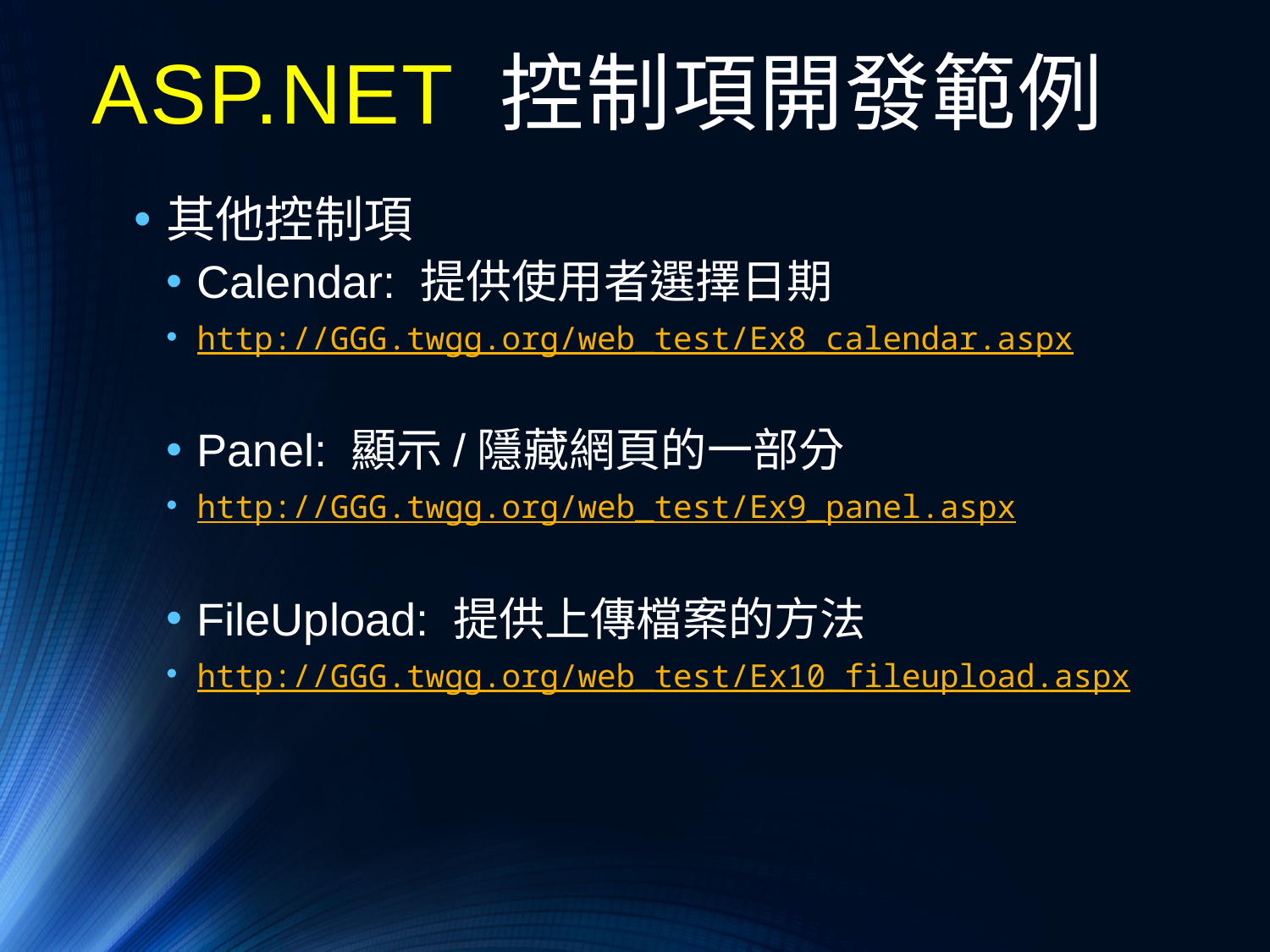

# ASP.NET 控制項開發範例
其他控制項
Calendar: 提供使用者選擇日期
http://GGG.twgg.org/web_test/Ex8_calendar.aspx

Panel: 顯示/隱藏網頁的一部分
http://GGG.twgg.org/web_test/Ex9_panel.aspx

FileUpload: 提供上傳檔案的方法
http://GGG.twgg.org/web_test/Ex10_fileupload.aspx